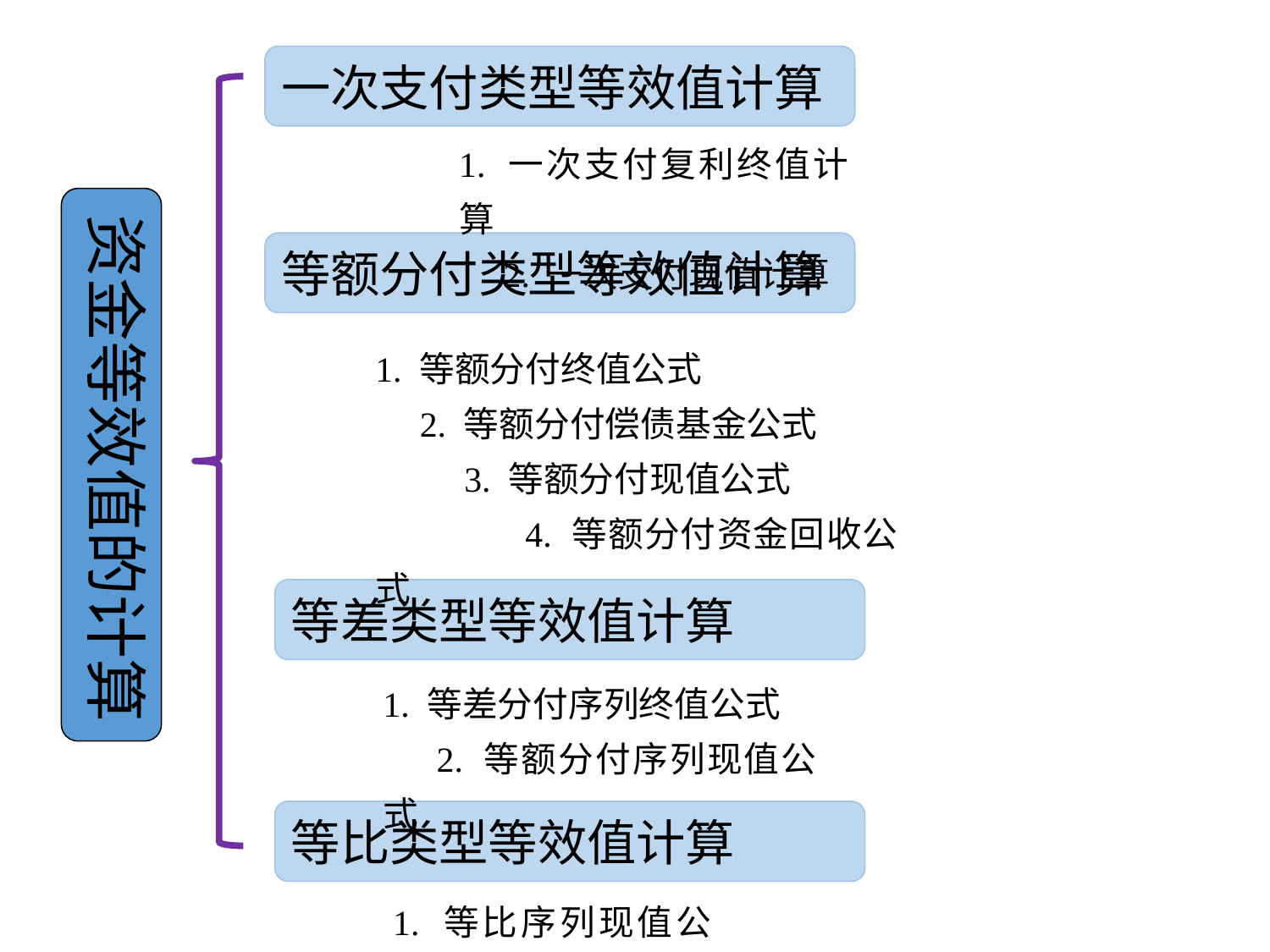

一次支付类型等效值计算

1. 一次支付复利终值计算
     2. 一次支付现值计算

资金等效值的计算
等额分付类型等效值计算
1. 等额分付终值公式
     2. 等额分付偿债基金公式
          3. 等额分付现值公式
               4. 等额分付资金回收公式
等差类型等效值计算
1. 等差分付序列终值公式
     2. 等额分付序列现值公式
等比类型等效值计算
1. 等比序列现值公式